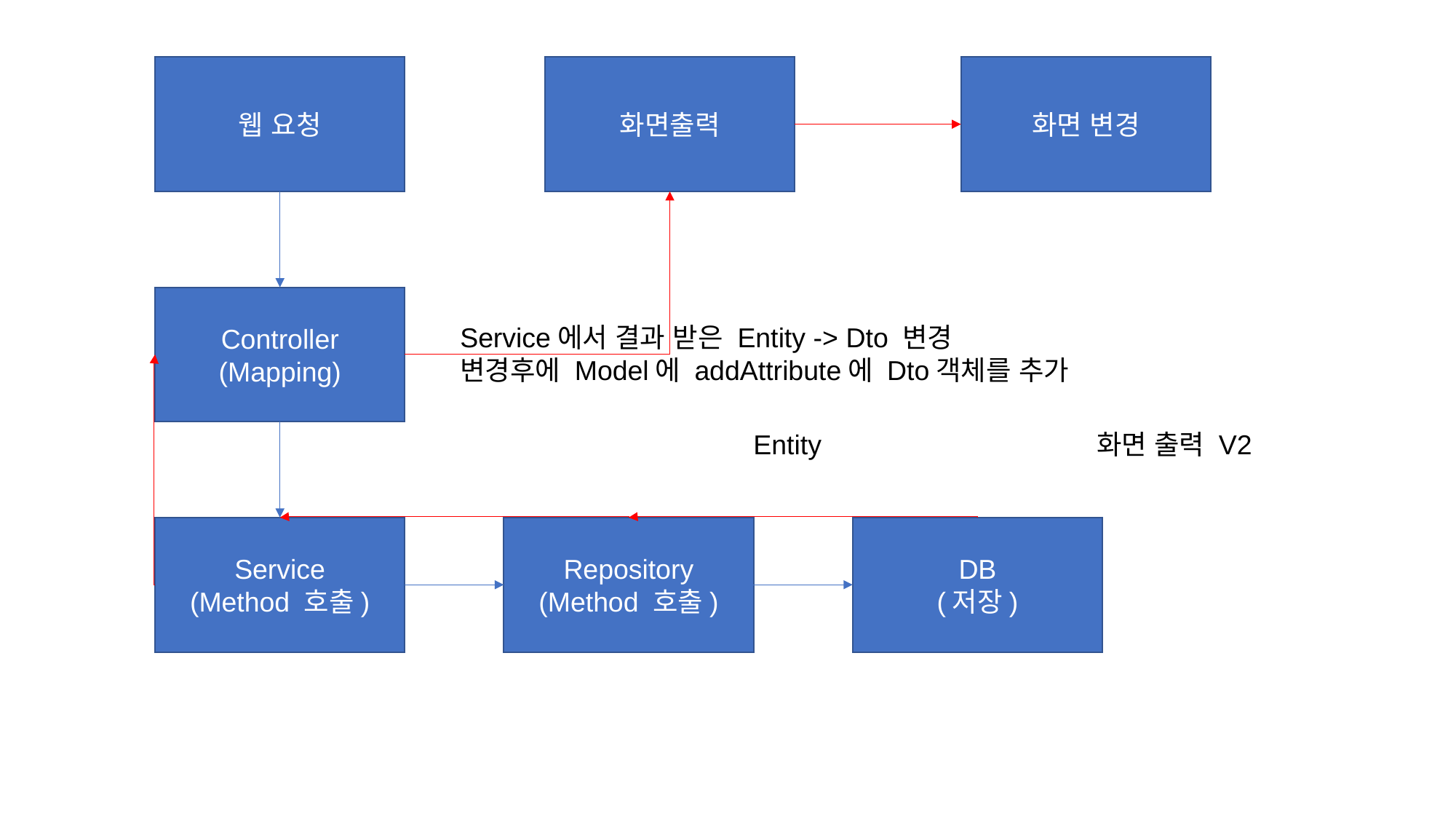

화면 변경
웹 요청
화면출력
Controller
(Mapping)
Service에서 결과 받은 Entity -> Dto 변경
변경후에 Model에 addAttribute에 Dto객체를 추가
Entity
화면 출력 V2
Repository
(Method 호출)
DB
(저장)
Service
(Method 호출)